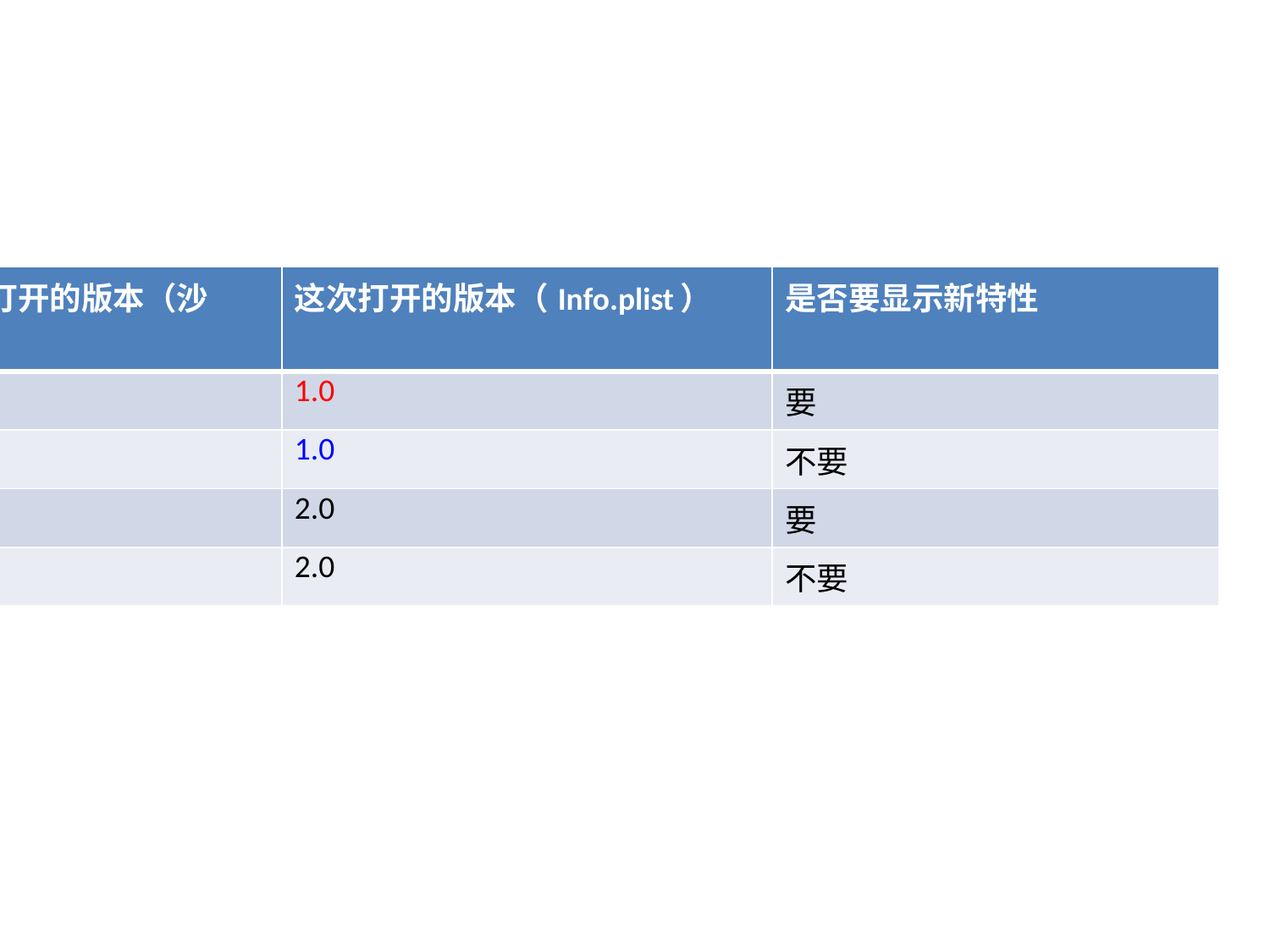

| 上一次打开的版本（沙盒） | 这次打开的版本（Info.plist） | 是否要显示新特性 |
| --- | --- | --- |
|  | 1.0 | 要 |
| 1.0 | 1.0 | 不要 |
| 1.0 | 2.0 | 要 |
| 2.0 | 2.0 | 不要 |